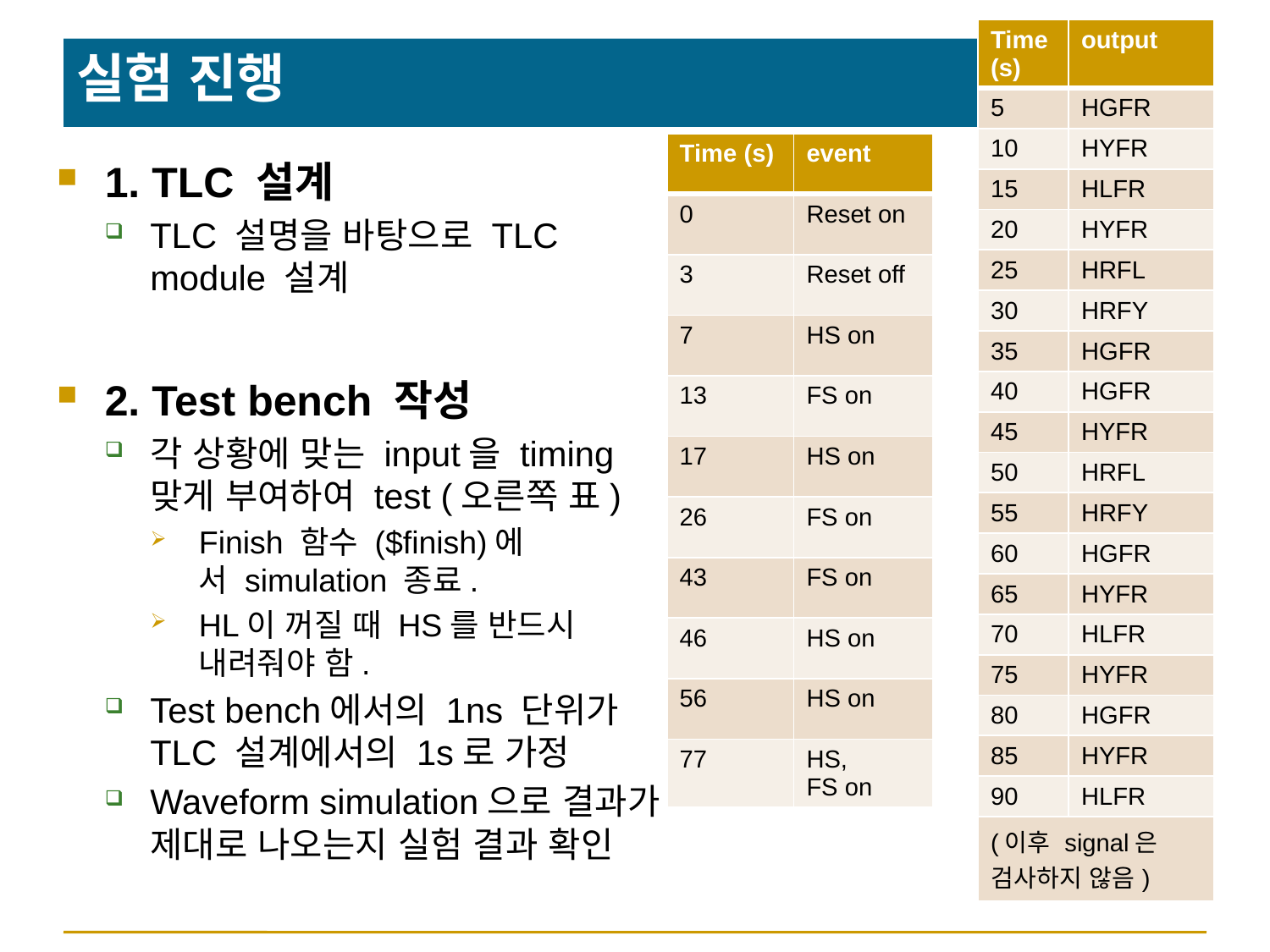

| Time (s) | output |
| --- | --- |
| 5 | HGFR |
| 10 | HYFR |
| 15 | HLFR |
| 20 | HYFR |
| 25 | HRFL |
| 30 | HRFY |
| 35 | HGFR |
| 40 | HGFR |
| 45 | HYFR |
| 50 | HRFL |
| 55 | HRFY |
| 60 | HGFR |
| 65 | HYFR |
| 70 | HLFR |
| 75 | HYFR |
| 80 | HGFR |
| 85 | HYFR |
| 90 | HLFR |
| (이후 signal은 검사하지 않음) |  |
# 실험 진행
| Time (s) | event |
| --- | --- |
| 0 | Reset on |
| 3 | Reset off |
| 7 | HS on |
| 13 | FS on |
| 17 | HS on |
| 26 | FS on |
| 43 | FS on |
| 46 | HS on |
| 56 | HS on |
| 77 | HS, FS on |
1. TLC 설계
TLC 설명을 바탕으로 TLC module 설계

2. Test bench 작성
각 상황에 맞는 input을 timing 맞게 부여하여 test (오른쪽 표)
Finish 함수 ($finish)에서 simulation 종료.
HL이 꺼질 때 HS를 반드시 내려줘야 함.
Test bench에서의 1ns 단위가 TLC 설계에서의 1s로 가정
Waveform simulation으로 결과가 제대로 나오는지 실험 결과 확인